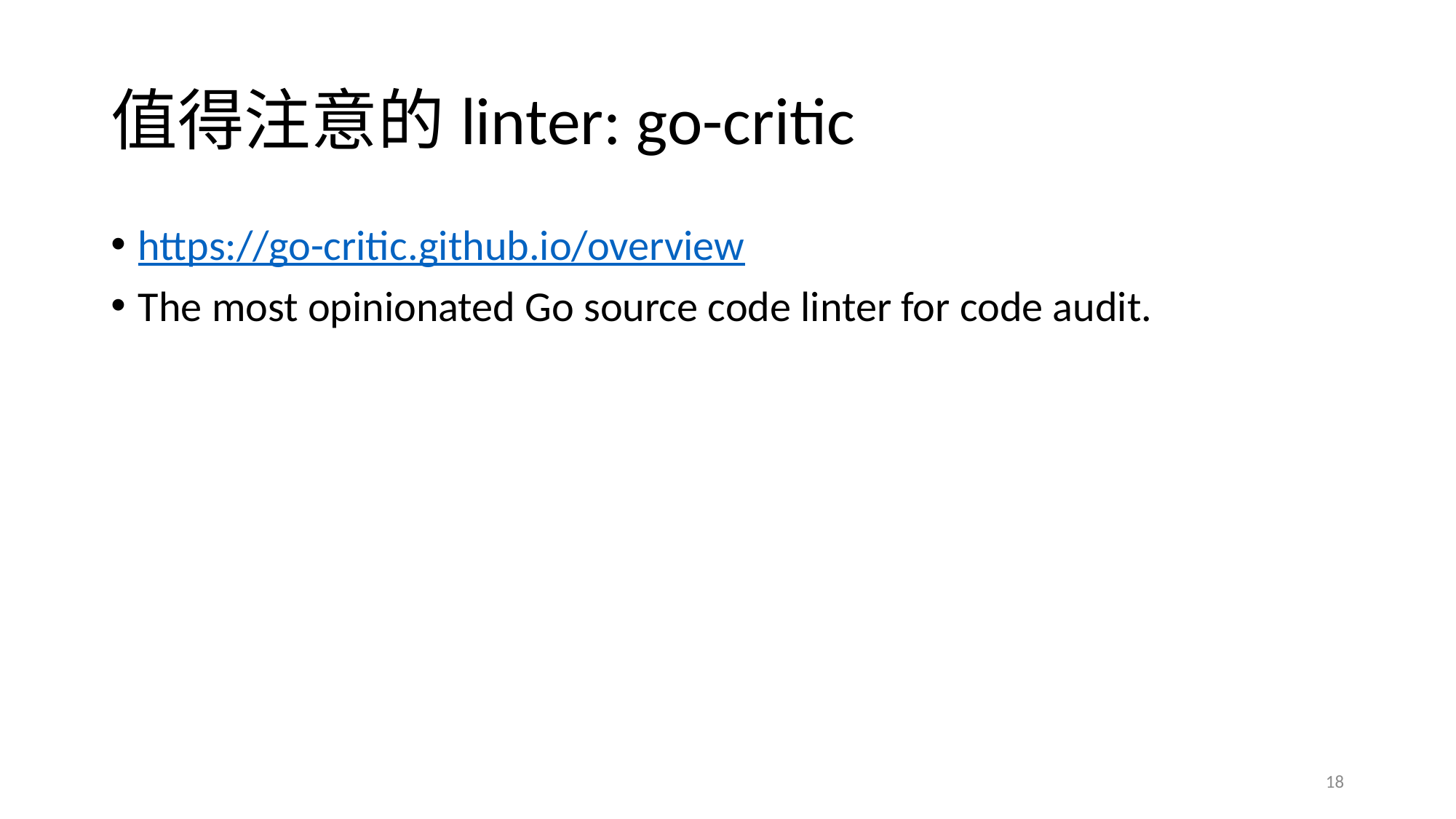

# 值得注意的linter: go-critic
https://go-critic.github.io/overview
The most opinionated Go source code linter for code audit.

18